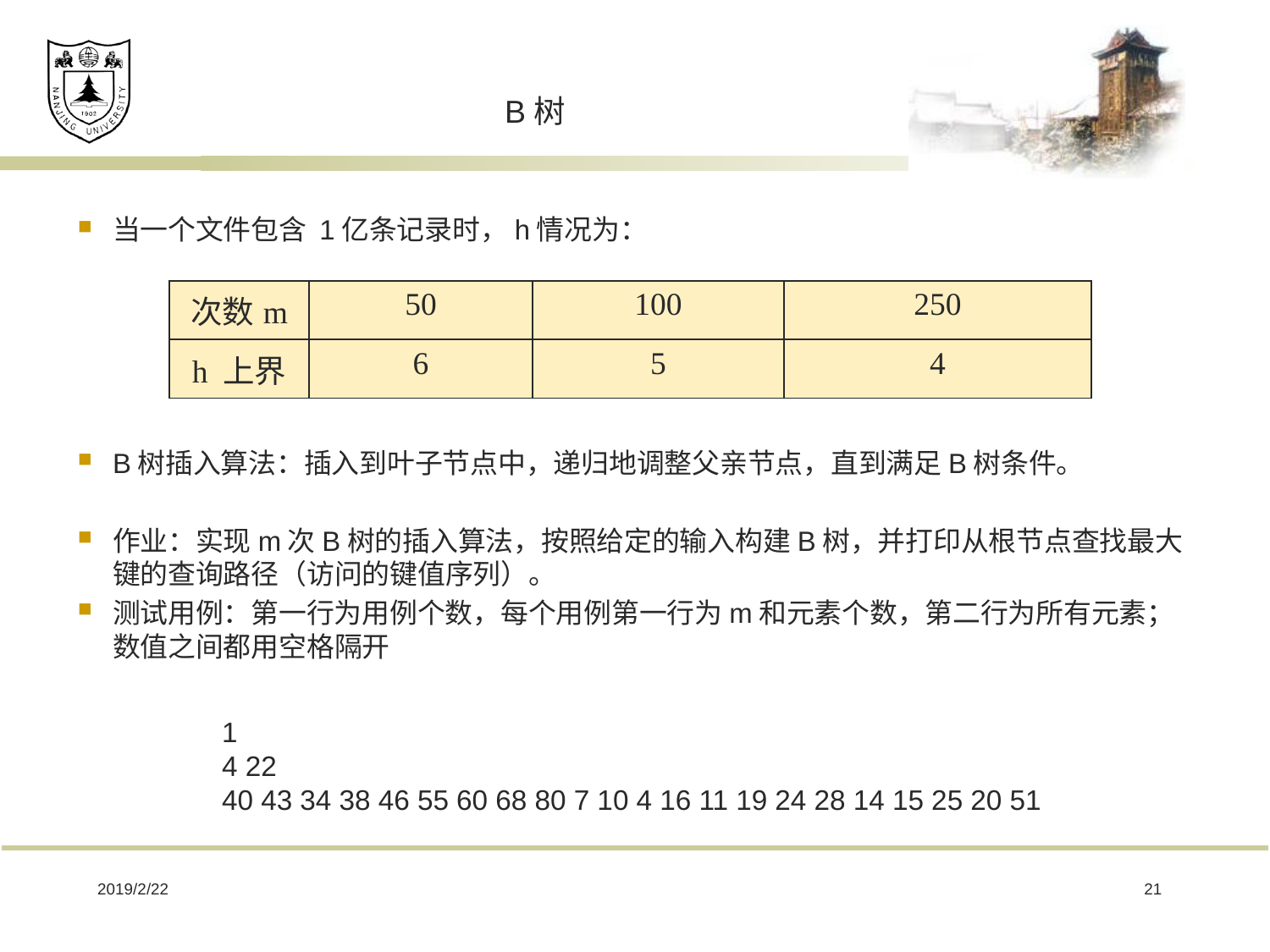

# B树
当一个文件包含 1亿条记录时，h情况为：

B树插入算法：插入到叶子节点中，递归地调整父亲节点，直到满足B树条件。

作业：实现m次B树的插入算法，按照给定的输入构建B树，并打印从根节点查找最大键的查询路径（访问的键值序列）。
测试用例：第一行为用例个数，每个用例第一行为m和元素个数，第二行为所有元素；数值之间都用空格隔开

| 次数m | 50 | 100 | 250 |
| --- | --- | --- | --- |
| h 上界 | 6 | 5 | 4 |
1
4 22
40 43 34 38 46 55 60 68 80 7 10 4 16 11 19 24 28 14 15 25 20 51

2019/2/22
21